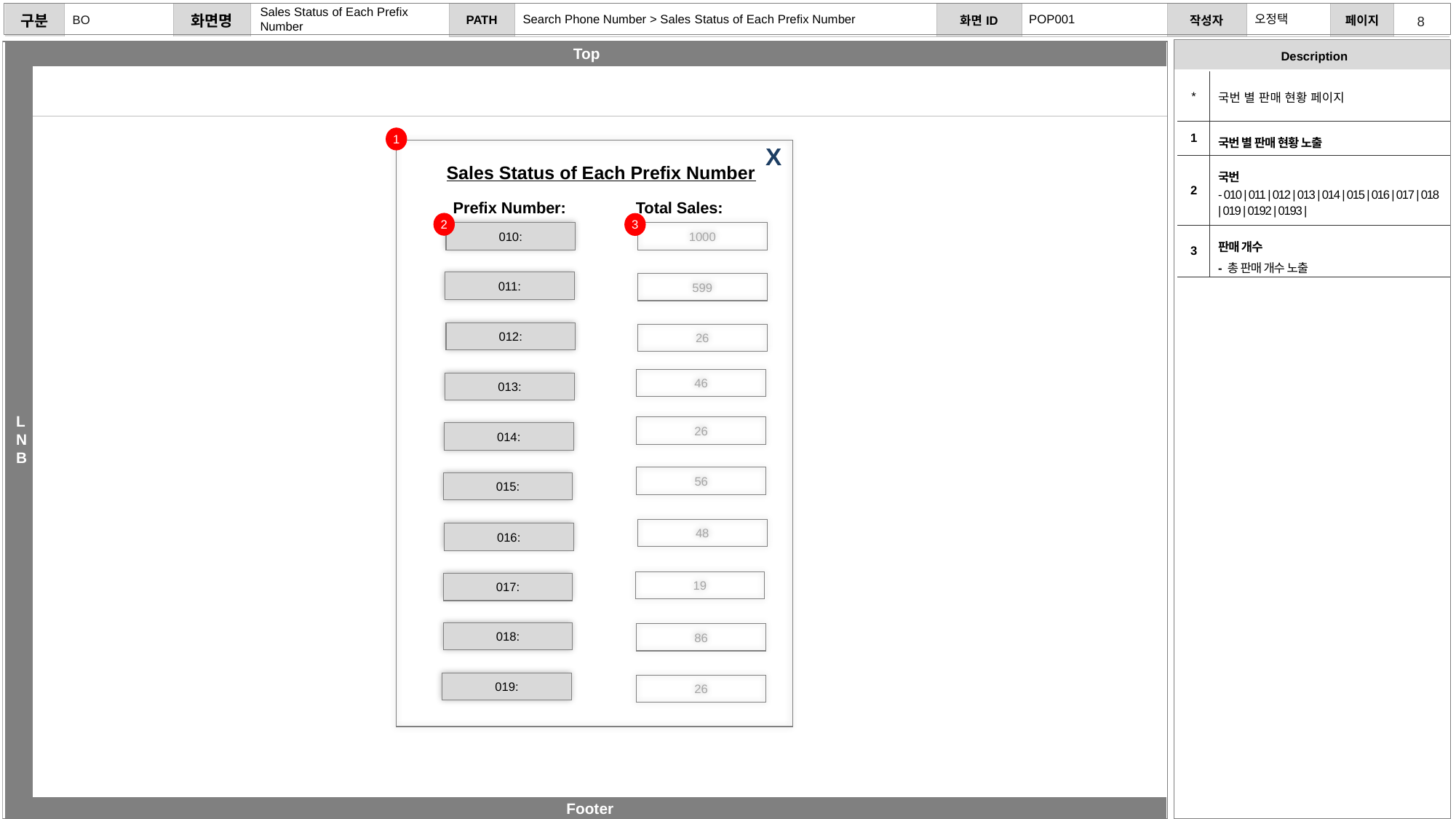

Sales Status of Each Prefix Number
Search Phone Number > Sales Status of Each Prefix Number
POP001
오정택
BO
| \* | 국번 별 판매 현황 페이지 |
| --- | --- |
| 1 | 국번 별 판매 현황 노출 |
| 2 | 국번 - 010 | 011 | 012 | 013 | 014 | 015 | 016 | 017 | 018 | 019 | 0192 | 0193 | |
| 3 | 판매 개수 - 총 판매 개수 노출 |
1
X

Sales Status of Each Prefix Number
Prefix Number:
Total Sales:
2
3
010:
1000
011:
599
012:
26
46
013:
26
014:
56
015:
48
016:
19
017:
018:
86
019:
26